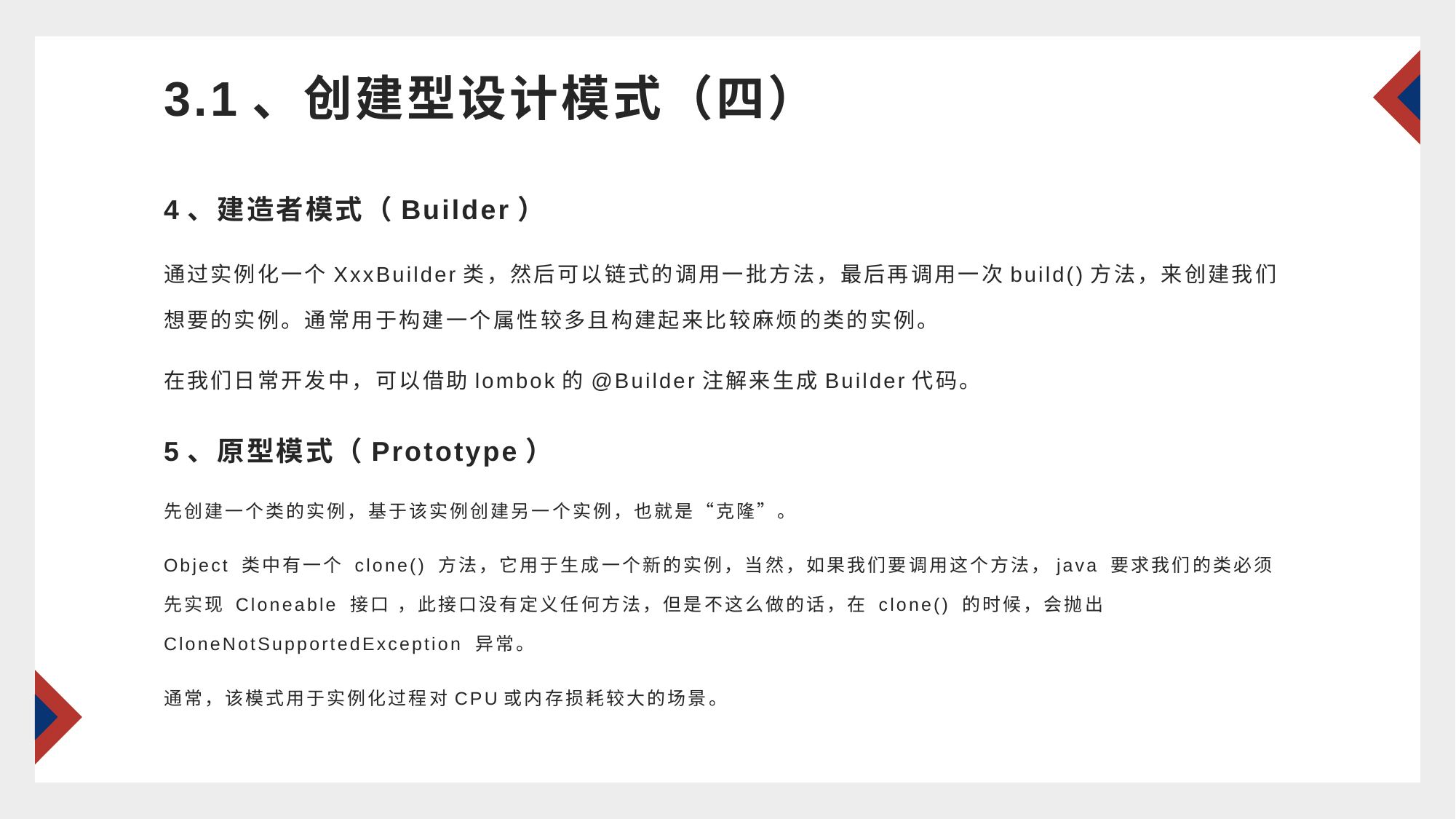

# 3.1、创建型设计模式（四）
4、建造者模式（Builder）
通过实例化一个XxxBuilder类，然后可以链式的调用一批方法，最后再调用一次build()方法，来创建我们想要的实例。通常用于构建一个属性较多且构建起来比较麻烦的类的实例。
在我们日常开发中，可以借助lombok的@Builder注解来生成Builder代码。
5、原型模式（Prototype）
先创建一个类的实例，基于该实例创建另一个实例，也就是“克隆”。
Object 类中有一个 clone() 方法，它用于生成一个新的实例，当然，如果我们要调用这个方法，java 要求我们的类必须先实现 Cloneable 接口 ，此接口没有定义任何方法，但是不这么做的话，在 clone() 的时候，会抛出 CloneNotSupportedException 异常。
通常，该模式用于实例化过程对CPU或内存损耗较大的场景。